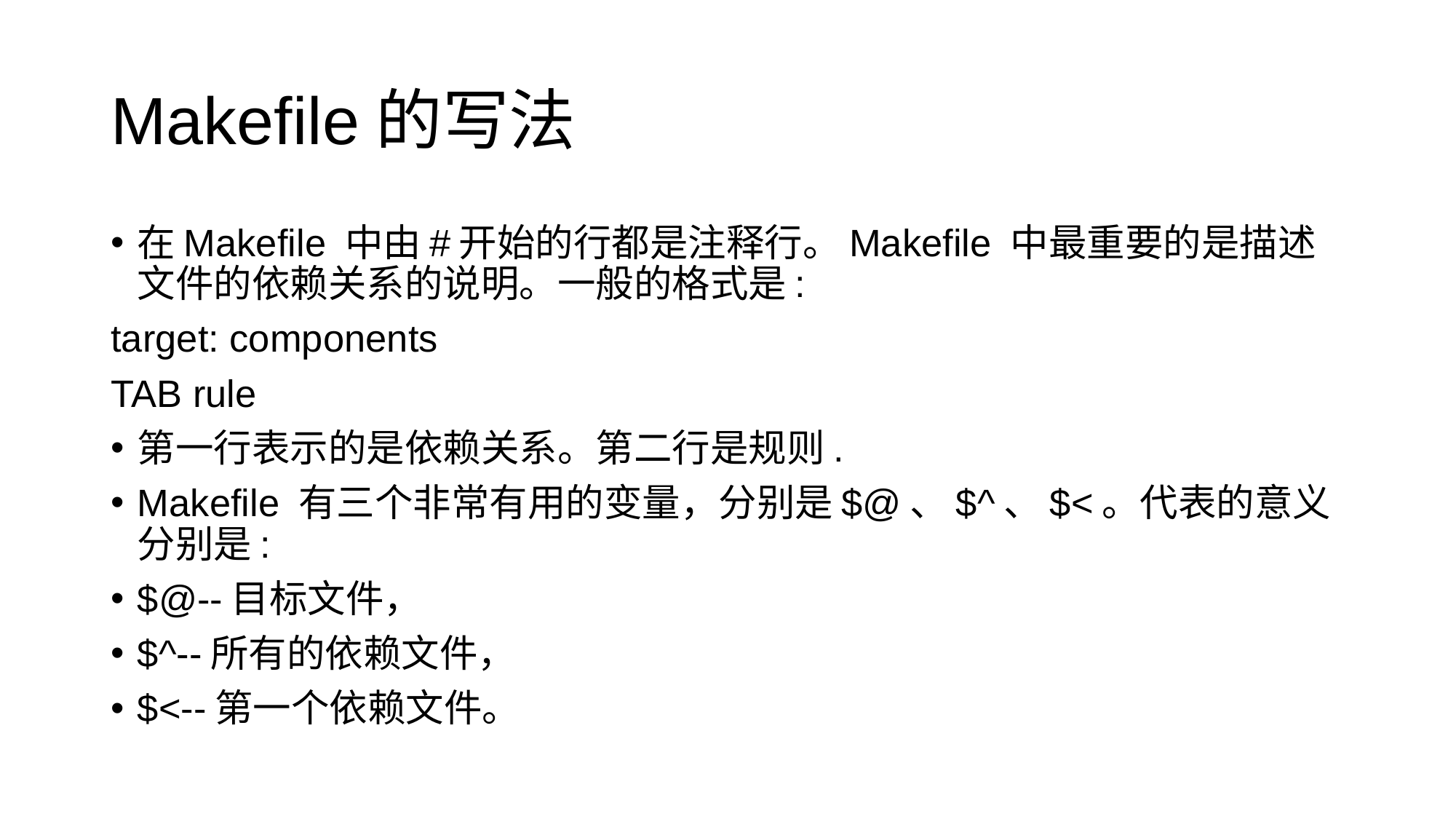

# Makefile的写法
在Makefile 中由#开始的行都是注释行。Makefile 中最重要的是描述文件的依赖关系的说明。一般的格式是:
target: components
TAB rule
第一行表示的是依赖关系。第二行是规则.
Makefile 有三个非常有用的变量，分别是$@、$^、$<。代表的意义分别是:
$@--目标文件，
$^--所有的依赖文件，
$<--第一个依赖文件。